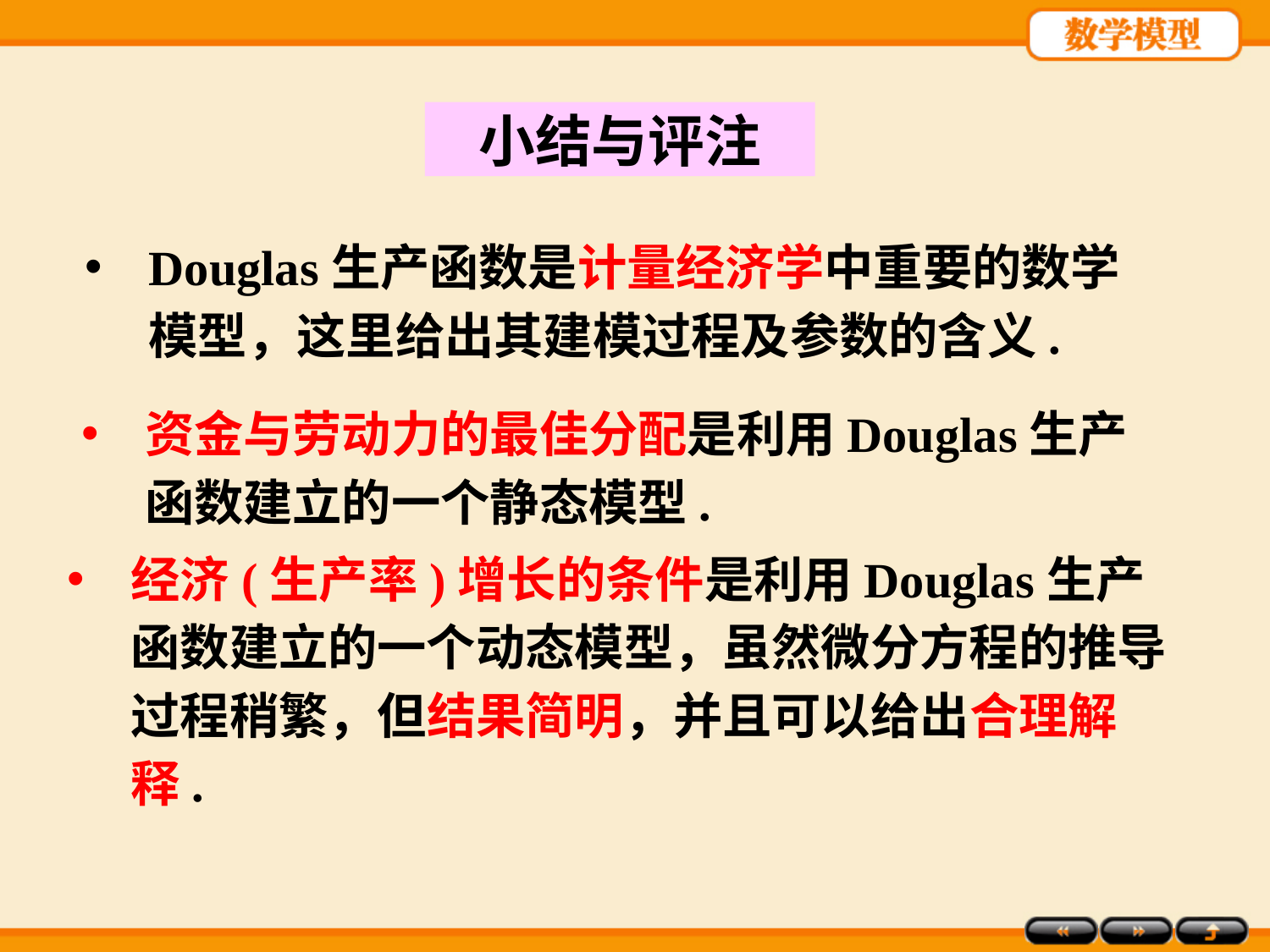

小结与评注
Douglas生产函数是计量经济学中重要的数学模型，这里给出其建模过程及参数的含义.
资金与劳动力的最佳分配是利用Douglas生产函数建立的一个静态模型.
经济(生产率)增长的条件是利用Douglas生产函数建立的一个动态模型，虽然微分方程的推导过程稍繁，但结果简明，并且可以给出合理解释.